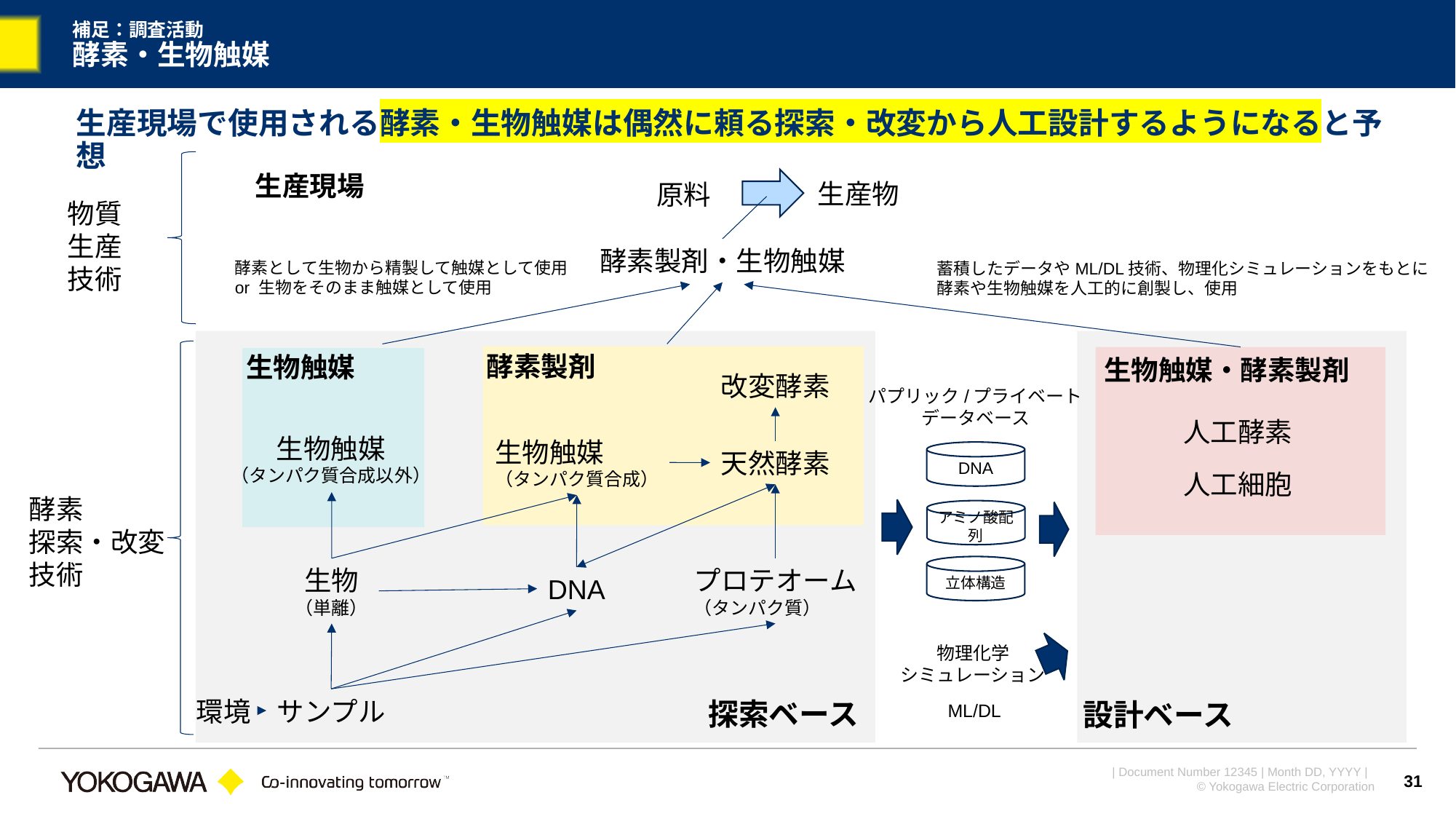

# 補足：調査活動 酵素・生物触媒
生産現場で使用される酵素・生物触媒は偶然に頼る探索・改変から人工設計するようになると予想

生産現場

生産物
原料
物質
生産
技術
酵素製剤・生物触媒
酵素として生物から精製して触媒として使用
or 生物をそのまま触媒として使用
蓄積したデータやML/DL技術、物理化シミュレーションをもとに
酵素や生物触媒を人工的に創製し、使用

酵素製剤
生物触媒

生物触媒・酵素製剤
改変酵素
パプリック/プライベート
データベース
人工酵素
生物触媒
（タンパク質合成以外）
生物触媒
（タンパク質合成）
天然酵素
DNA
人工細胞
酵素
探索・改変
技術

アミノ酸配列

立体構造
生物
（単離）
プロテオーム
（タンパク質）
DNA

物理化学
シミュレーション
環境
サンプル
探索ベース
設計ベース
ML/DL
31